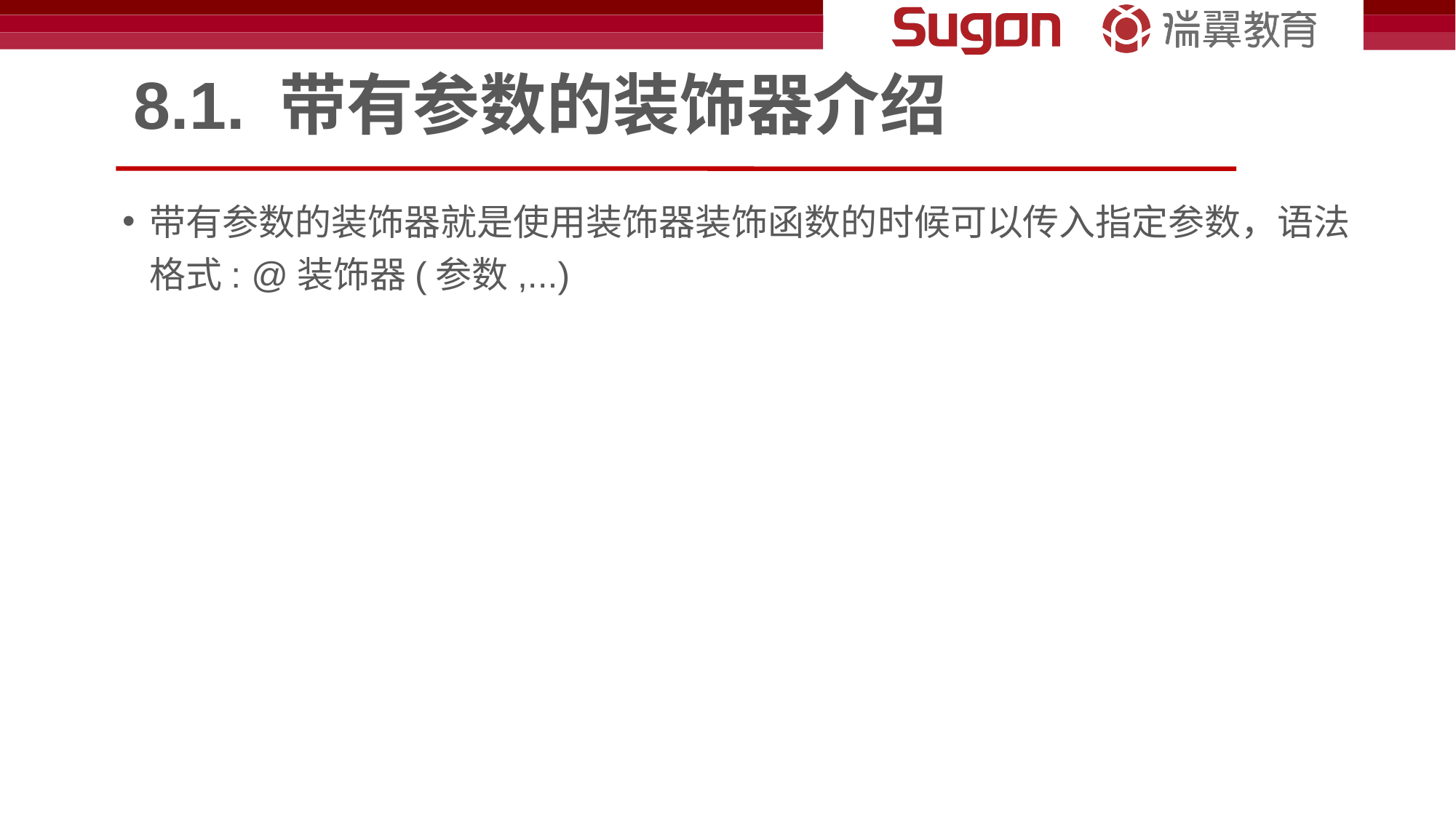

# 8.1. 带有参数的装饰器介绍
带有参数的装饰器就是使用装饰器装饰函数的时候可以传入指定参数，语法格式: @装饰器(参数,...)